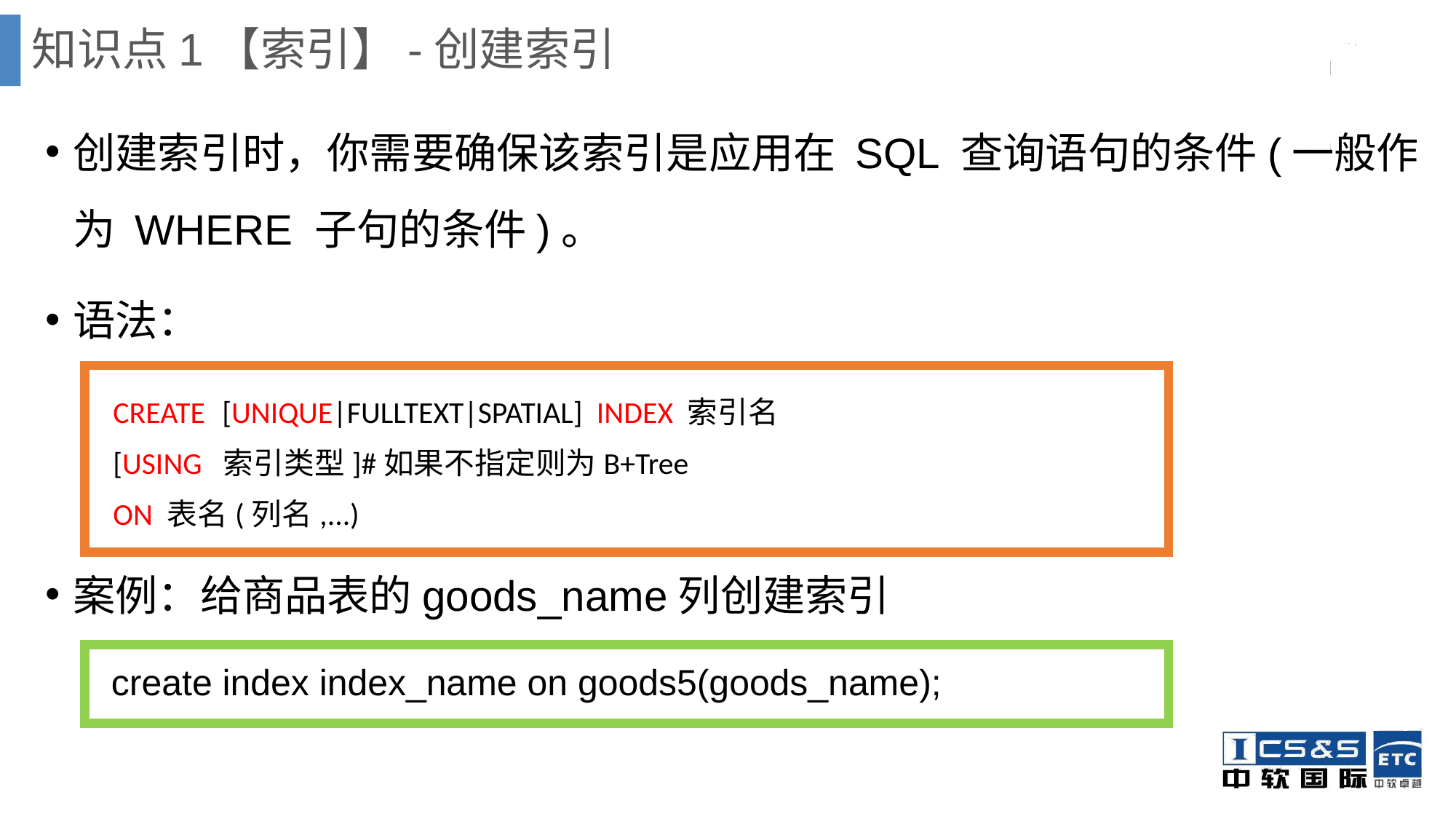

知识点1【索引】-创建索引
创建索引时，你需要确保该索引是应用在 SQL 查询语句的条件(一般作为 WHERE 子句的条件)。
语法：

案例：给商品表的goods_name列创建索引

CREATE 	[UNIQUE|FULLTEXT|SPATIAL]  INDEX 索引名
[USING  索引类型]#如果不指定则为B+Tree
ON 表名(列名,...)

create index index_name on goods5(goods_name);